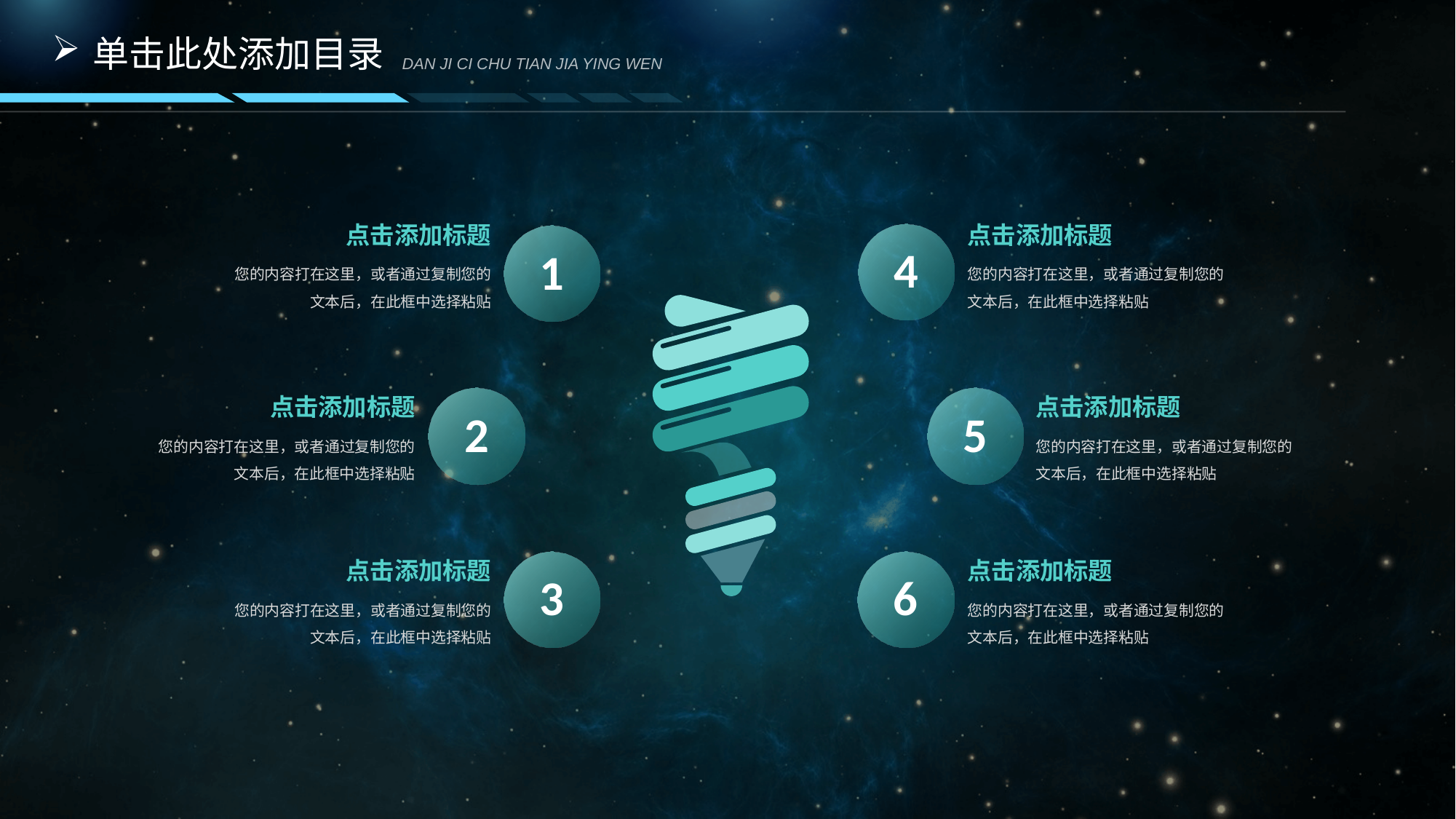

单击此处添加目录
DAN JI CI CHU TIAN JIA YING WEN

点击添加标题

1
您的内容打在这里，或者通过复制您的文本后，在此框中选择粘贴
点击添加标题
您的内容打在这里，或者通过复制您的文本后，在此框中选择粘贴

4

点击添加标题

2
您的内容打在这里，或者通过复制您的文本后，在此框中选择粘贴
点击添加标题
您的内容打在这里，或者通过复制您的文本后，在此框中选择粘贴

5
点击添加标题

3
您的内容打在这里，或者通过复制您的文本后，在此框中选择粘贴
点击添加标题
您的内容打在这里，或者通过复制您的文本后，在此框中选择粘贴

6